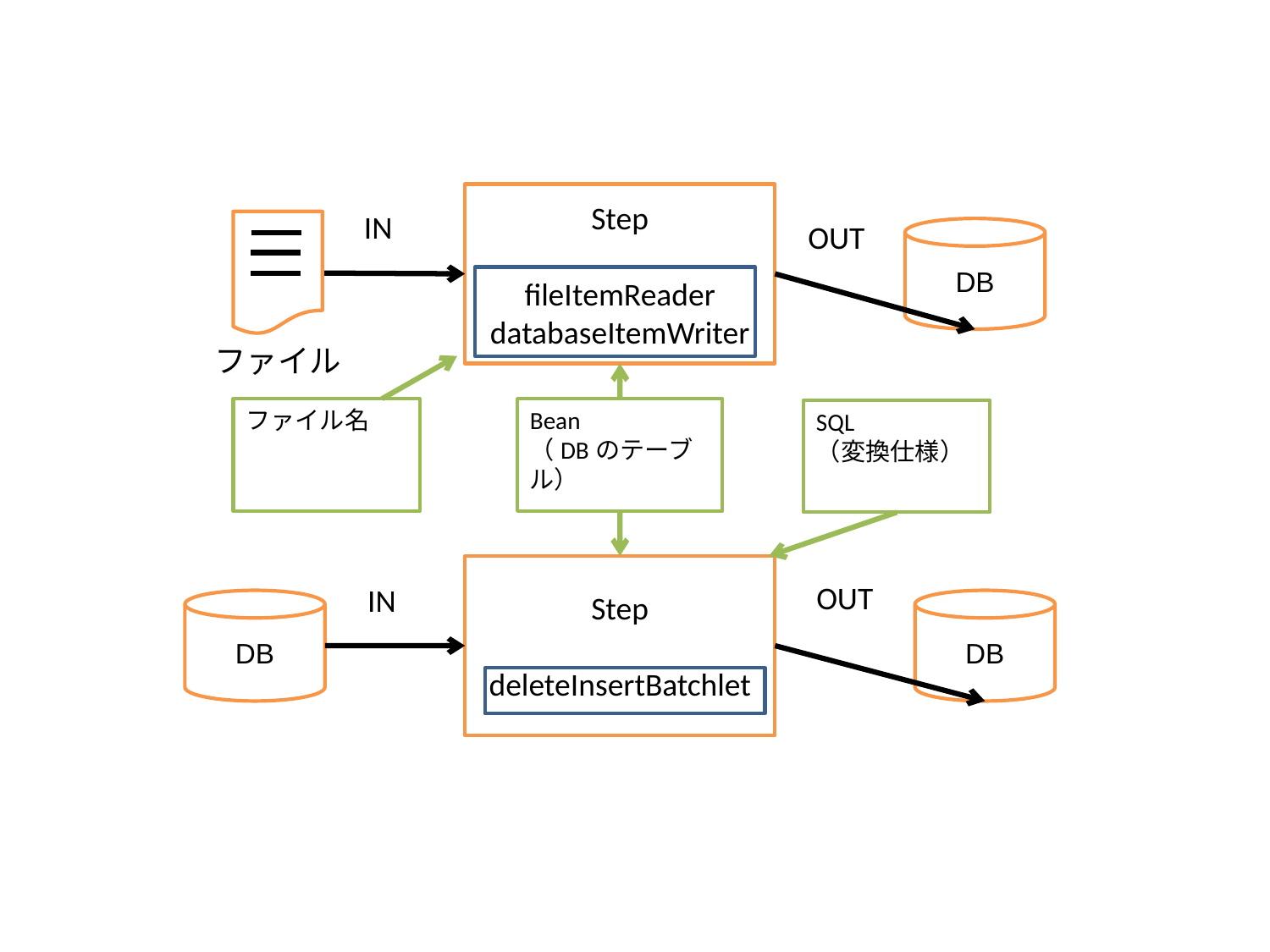

Step

fileItemReader
databaseItemWriter
IN

ファイル
OUT
DB

ファイル名
Bean
（DBのテーブル）
SQL
（変換仕様）
Step

deleteInsertBatchlet
OUT
IN
DB
DB